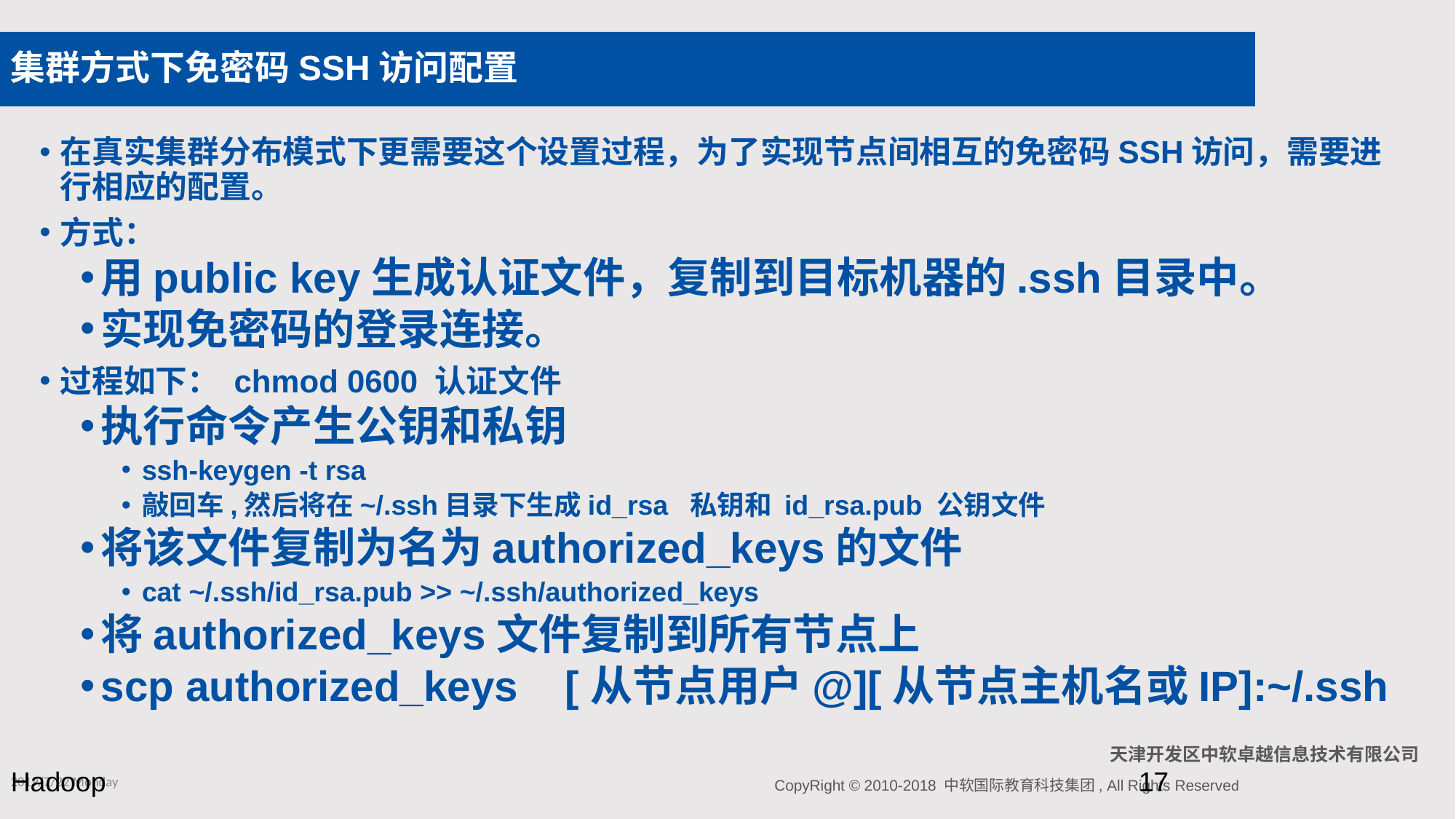

# 集群方式下免密码SSH访问配置
在真实集群分布模式下更需要这个设置过程，为了实现节点间相互的免密码SSH访问，需要进行相应的配置。
方式：
用public key生成认证文件，复制到目标机器的.ssh目录中。
实现免密码的登录连接。
过程如下： chmod 0600 认证文件
执行命令产生公钥和私钥
ssh-keygen -t rsa
敲回车,然后将在~/.ssh目录下生成id_rsa  私钥和 id_rsa.pub 公钥文件
将该文件复制为名为authorized_keys的文件
cat ~/.ssh/id_rsa.pub >> ~/.ssh/authorized_keys
将authorized_keys文件复制到所有节点上
scp authorized_keys    [从节点用户@][从节点主机名或IP]:~/.ssh
2019/7/22 Monday
Hadoop
17